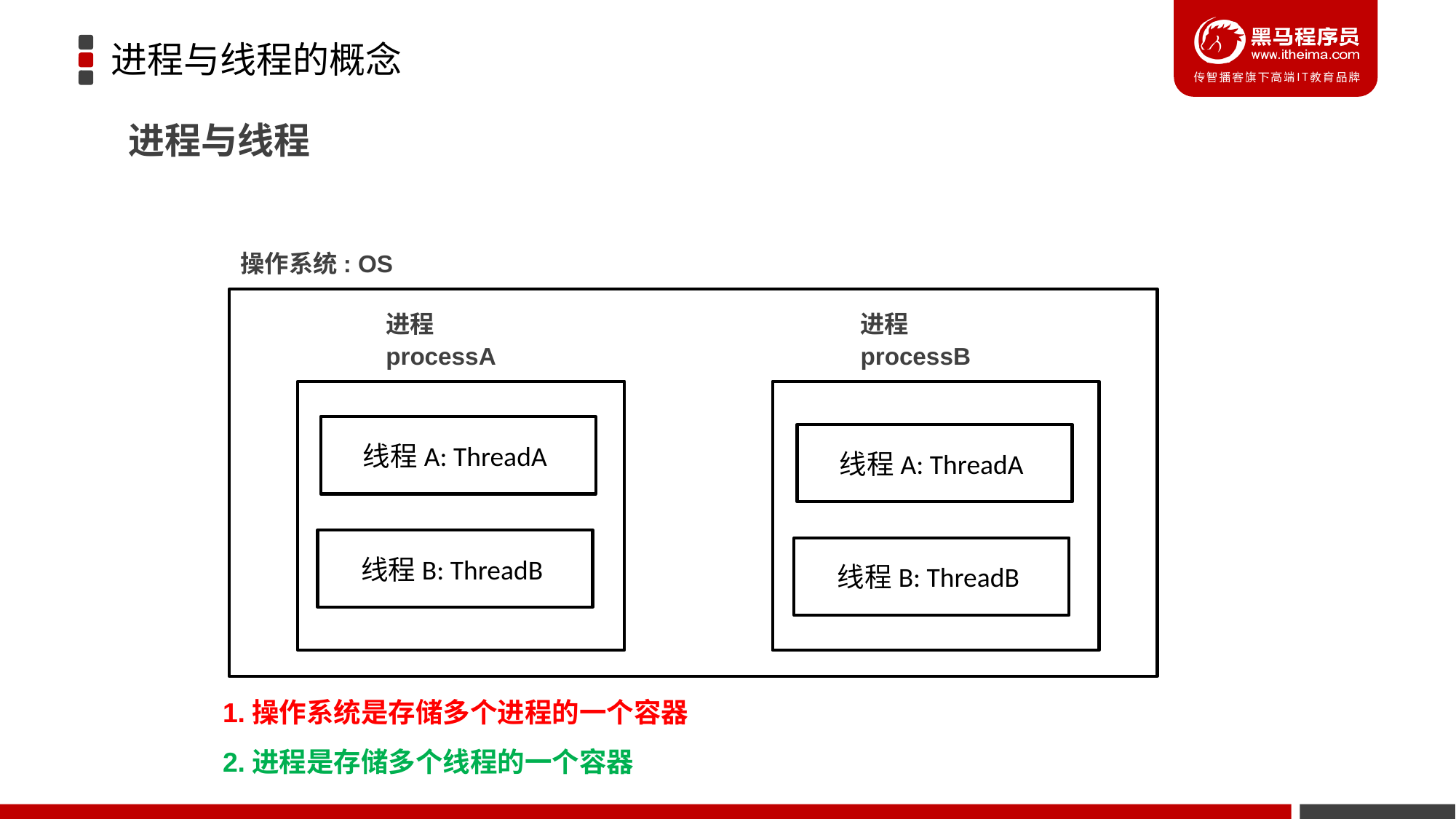

进程与线程的概念
进程与线程
操作系统: OS
进程
进程

processA
processB

线程A: ThreadA
线程A: ThreadA
线程B: ThreadB
线程B: ThreadB
1.操作系统是存储多个进程的一个容器
2.进程是存储多个线程的一个容器